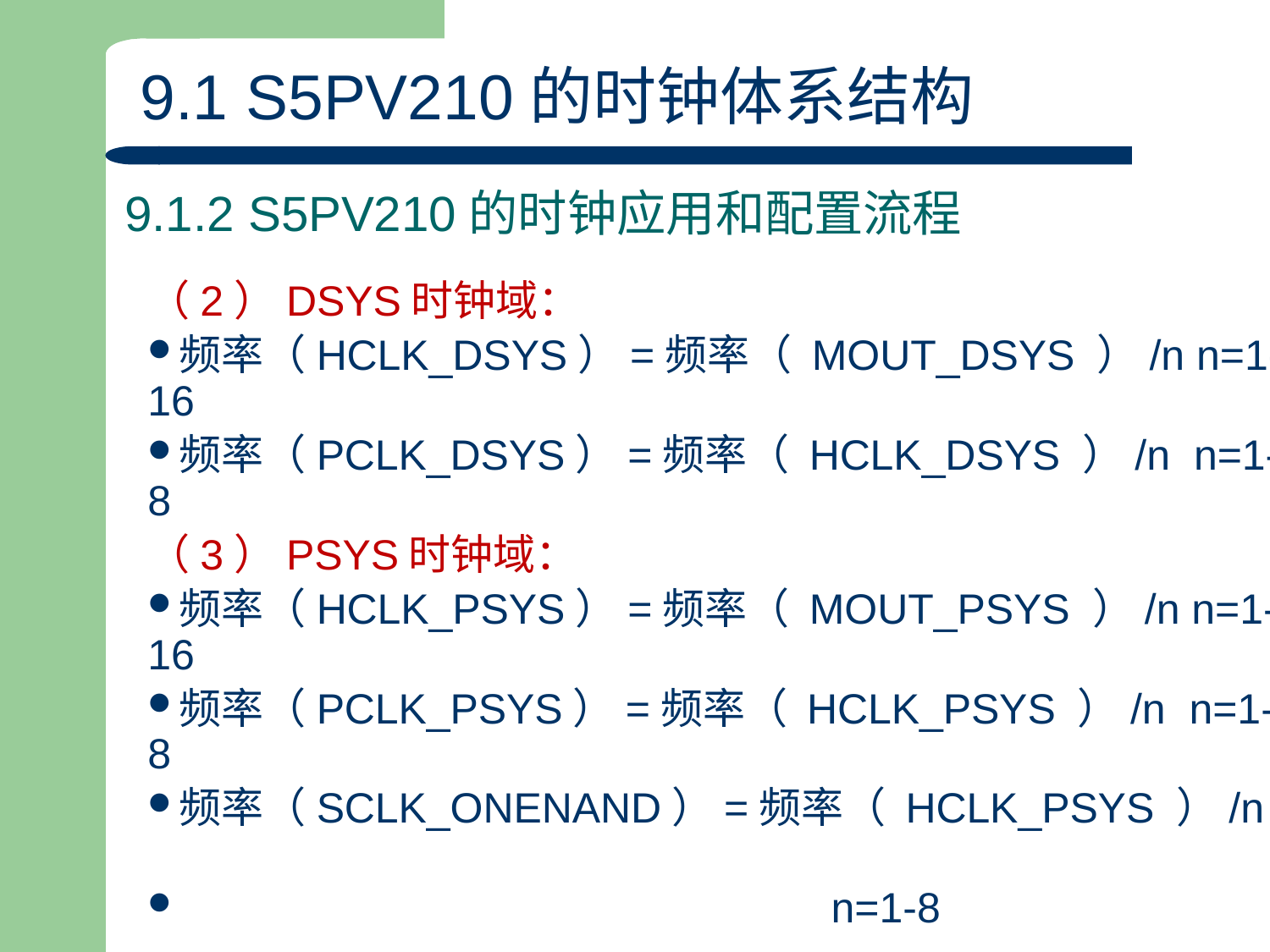

9.1 S5PV210的时钟体系结构
9.1.2 S5PV210的时钟应用和配置流程
（2）DSYS时钟域：
频率（HCLK_DSYS）=频率（ MOUT_DSYS ）/n n=1-16
频率（PCLK_DSYS）=频率（ HCLK_DSYS ）/n  n=1-8
（3）PSYS时钟域：
频率（HCLK_PSYS）=频率（ MOUT_PSYS ）/n n=1-16
频率（PCLK_PSYS）=频率（ HCLK_PSYS ）/n  n=1-8
频率（SCLK_ONENAND）=频率（ HCLK_PSYS ）/n
                                                       n=1-8

10